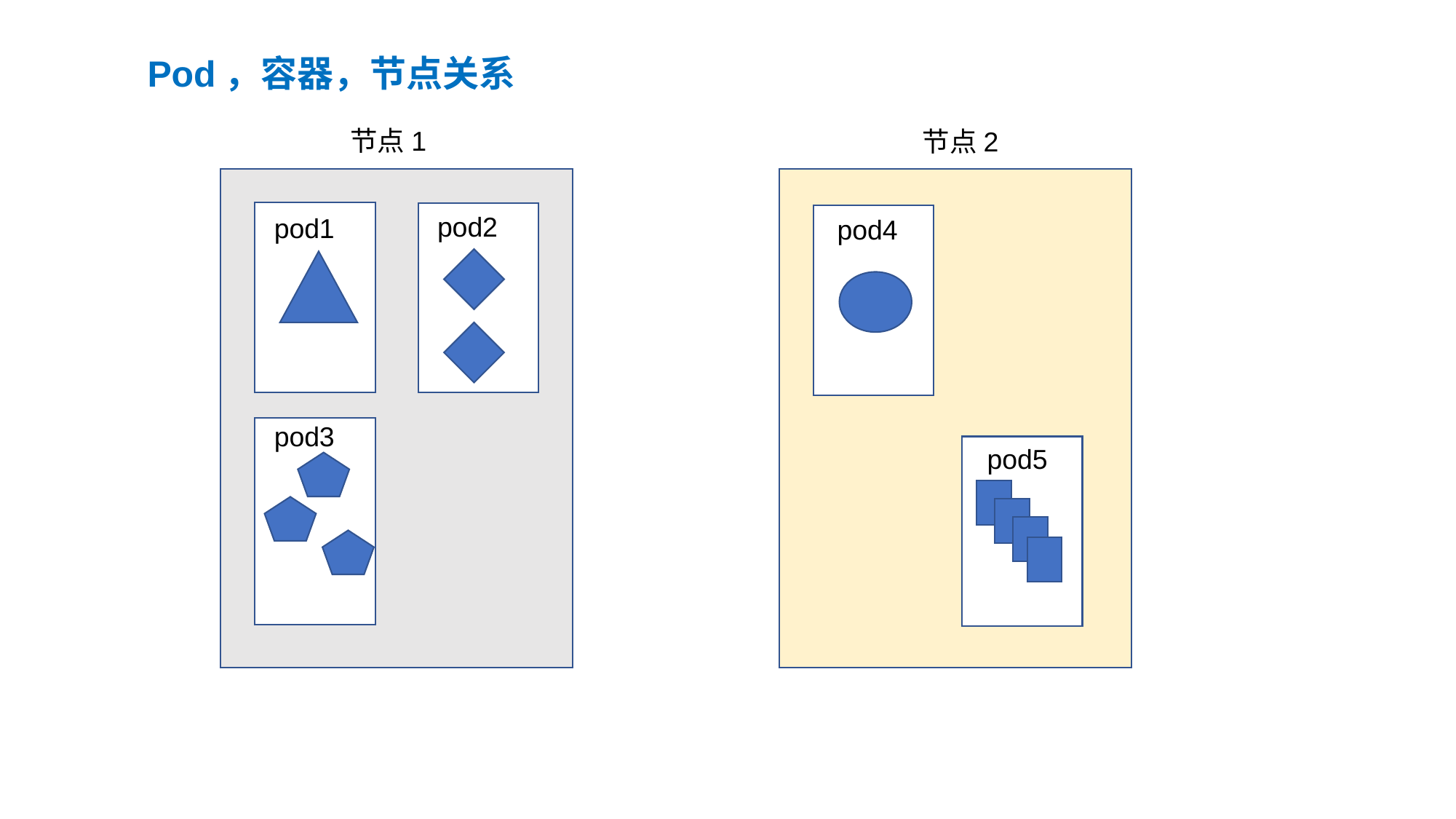

# Pod，容器，节点关系
节点1
节点2

pod2
pod1

pod4

pod3

pod5

18